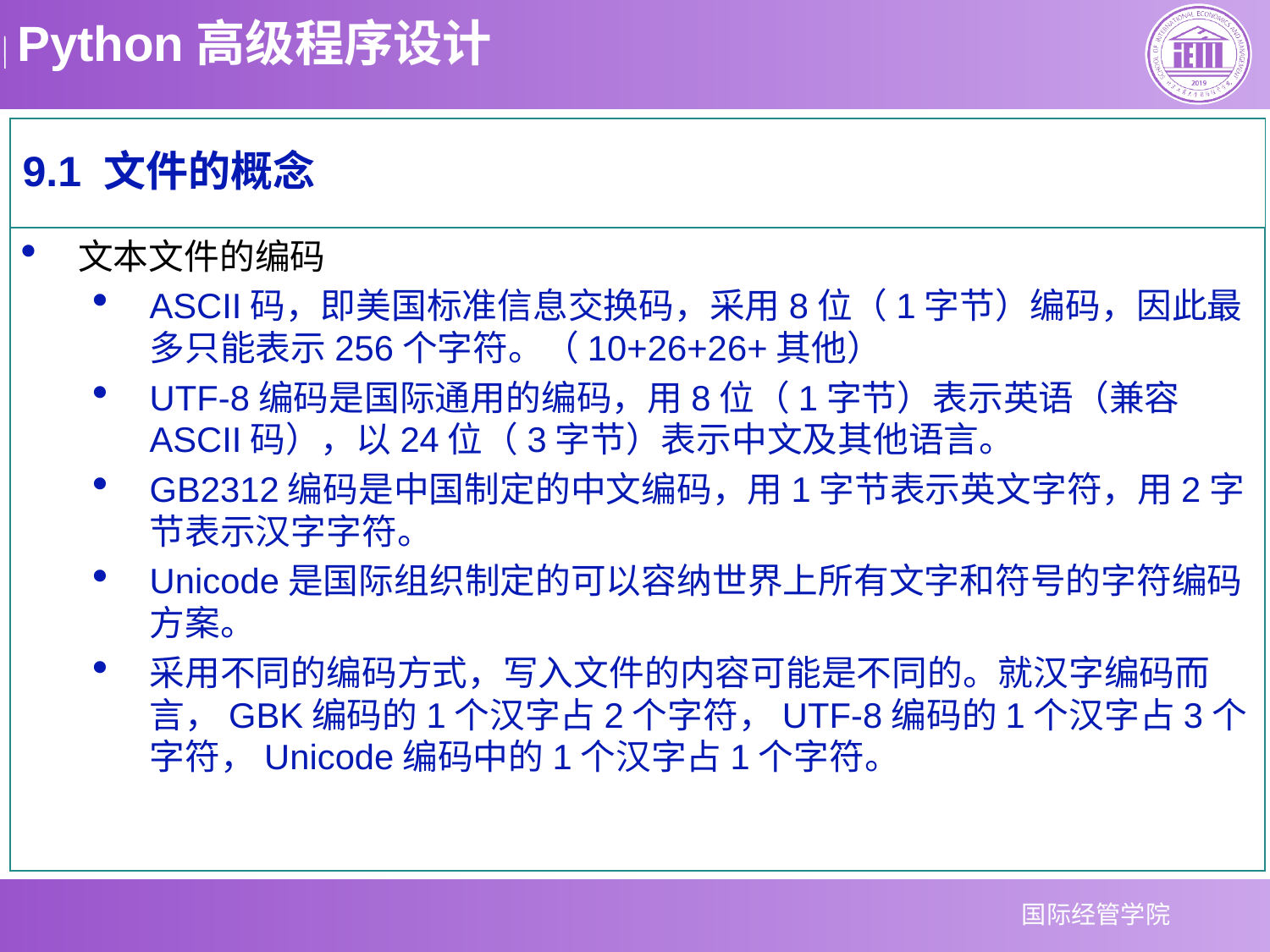

9.1 文件的概念
文本文件的编码
ASCII码，即美国标准信息交换码，采用8位（1字节）编码，因此最多只能表示256个字符。（10+26+26+其他）
UTF-8编码是国际通用的编码，用8位（1字节）表示英语（兼容ASCII码），以24位（3字节）表示中文及其他语言。
GB2312编码是中国制定的中文编码，用1字节表示英文字符，用2字节表示汉字字符。
Unicode是国际组织制定的可以容纳世界上所有文字和符号的字符编码方案。
采用不同的编码方式，写入文件的内容可能是不同的。就汉字编码而言，GBK编码的1个汉字占2个字符，UTF-8编码的1个汉字占3个字符，Unicode编码中的1个汉字占1个字符。